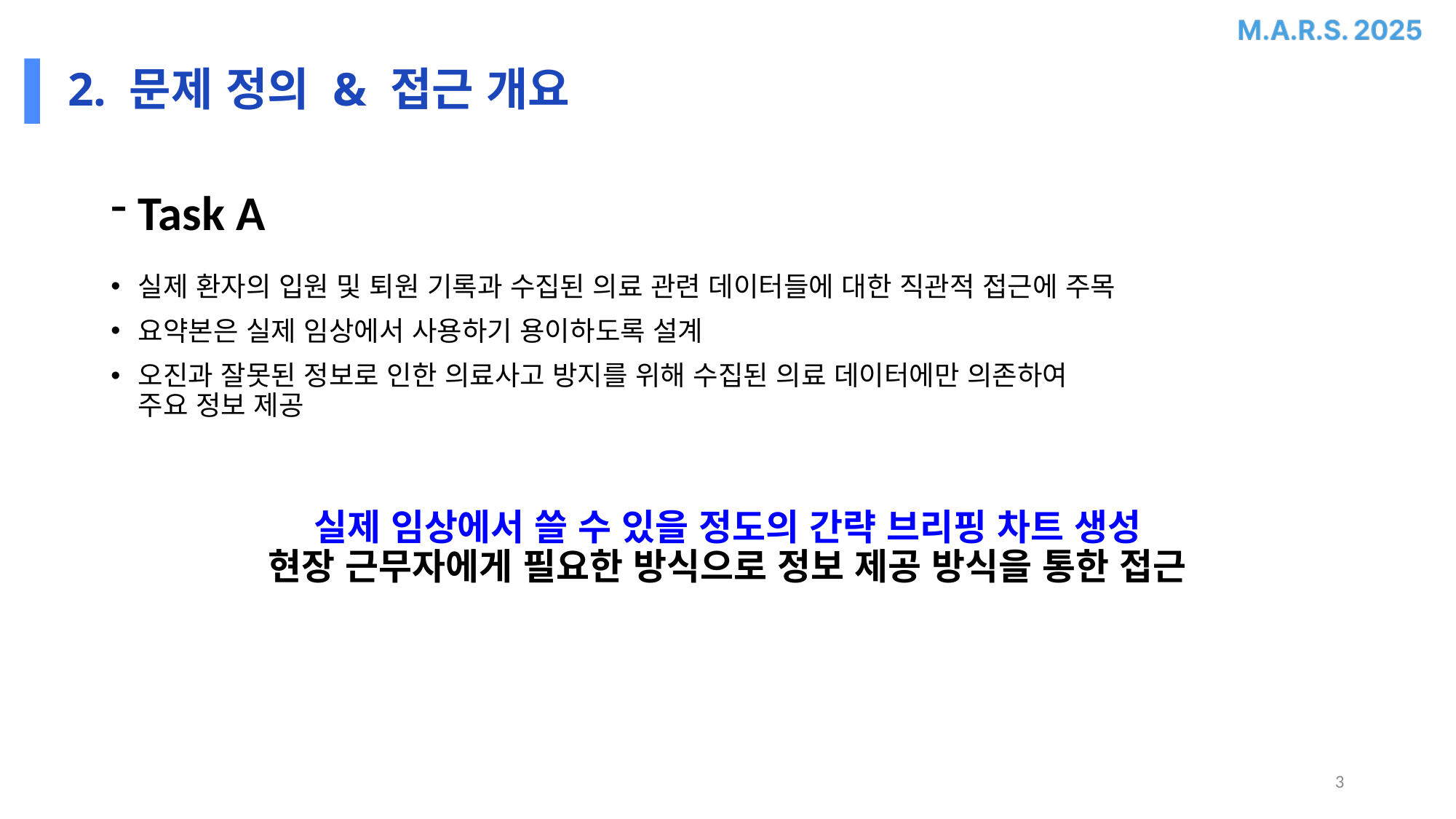

# 2. 문제 정의 & 접근 개요
Task A

실제 환자의 입원 및 퇴원 기록과 수집된 의료 관련 데이터들에 대한 직관적 접근에 주목
요약본은 실제 임상에서 사용하기 용이하도록 설계
오진과 잘못된 정보로 인한 의료사고 방지를 위해 수집된 의료 데이터에만 의존하여
주요 정보 제공

실제 임상에서 쓸 수 있을 정도의 간략 브리핑 차트 생성
현장 근무자에게 필요한 방식으로 정보 제공 방식을 통한 접근
3